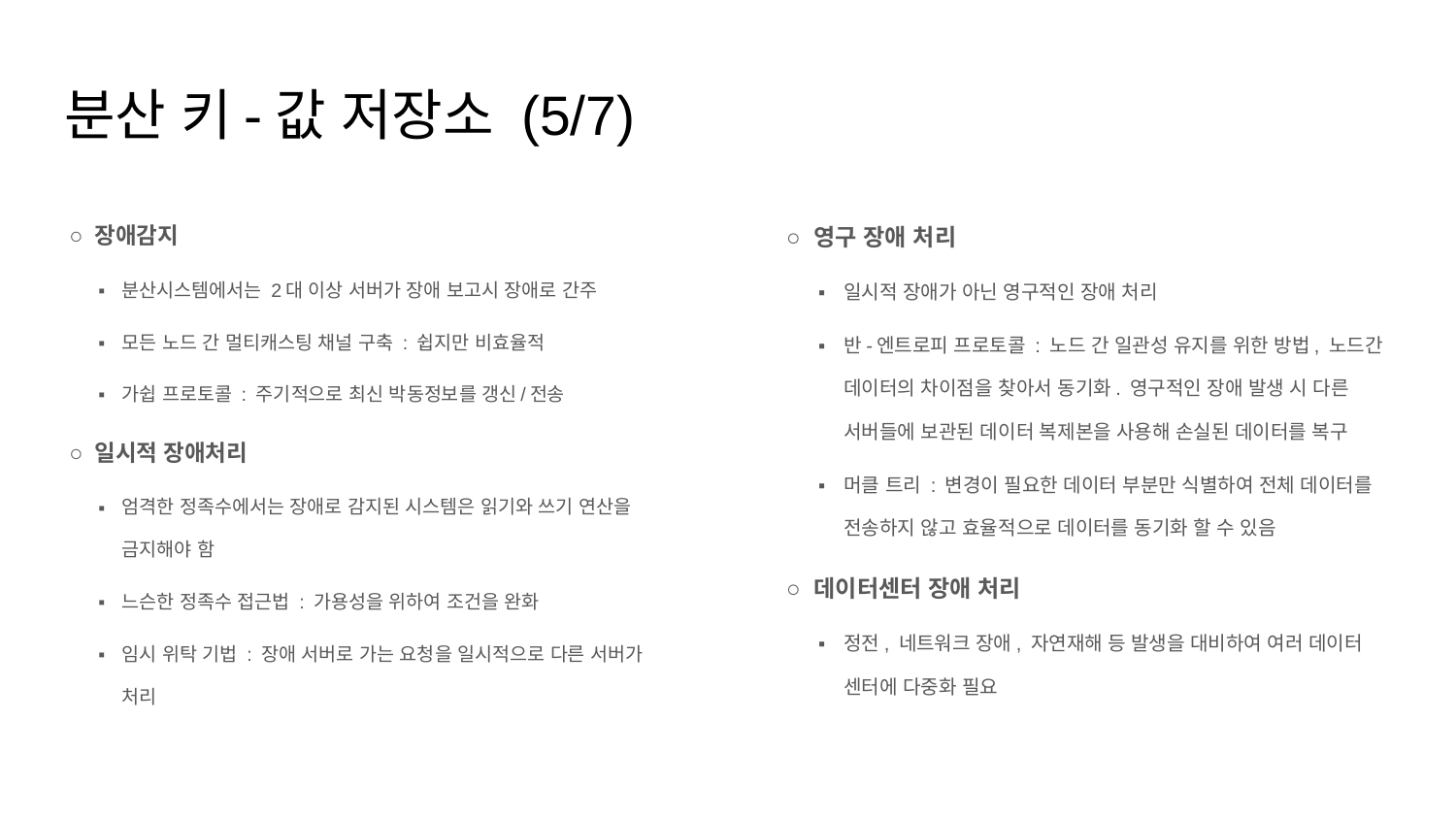

# 분산 키-값 저장소 (5/7)
장애감지
분산시스템에서는 2대 이상 서버가 장애 보고시 장애로 간주
모든 노드 간 멀티캐스팅 채널 구축 : 쉽지만 비효율적
가쉽 프로토콜 : 주기적으로 최신 박동정보를 갱신/전송
일시적 장애처리
엄격한 정족수에서는 장애로 감지된 시스템은 읽기와 쓰기 연산을 금지해야 함
느슨한 정족수 접근법 : 가용성을 위하여 조건을 완화
임시 위탁 기법 : 장애 서버로 가는 요청을 일시적으로 다른 서버가 처리
영구 장애 처리
일시적 장애가 아닌 영구적인 장애 처리
반-엔트로피 프로토콜 : 노드 간 일관성 유지를 위한 방법, 노드간 데이터의 차이점을 찾아서 동기화. 영구적인 장애 발생 시 다른 서버들에 보관된 데이터 복제본을 사용해 손실된 데이터를 복구
머클 트리 : 변경이 필요한 데이터 부분만 식별하여 전체 데이터를 전송하지 않고 효율적으로 데이터를 동기화 할 수 있음
데이터센터 장애 처리
정전, 네트워크 장애, 자연재해 등 발생을 대비하여 여러 데이터 센터에 다중화 필요